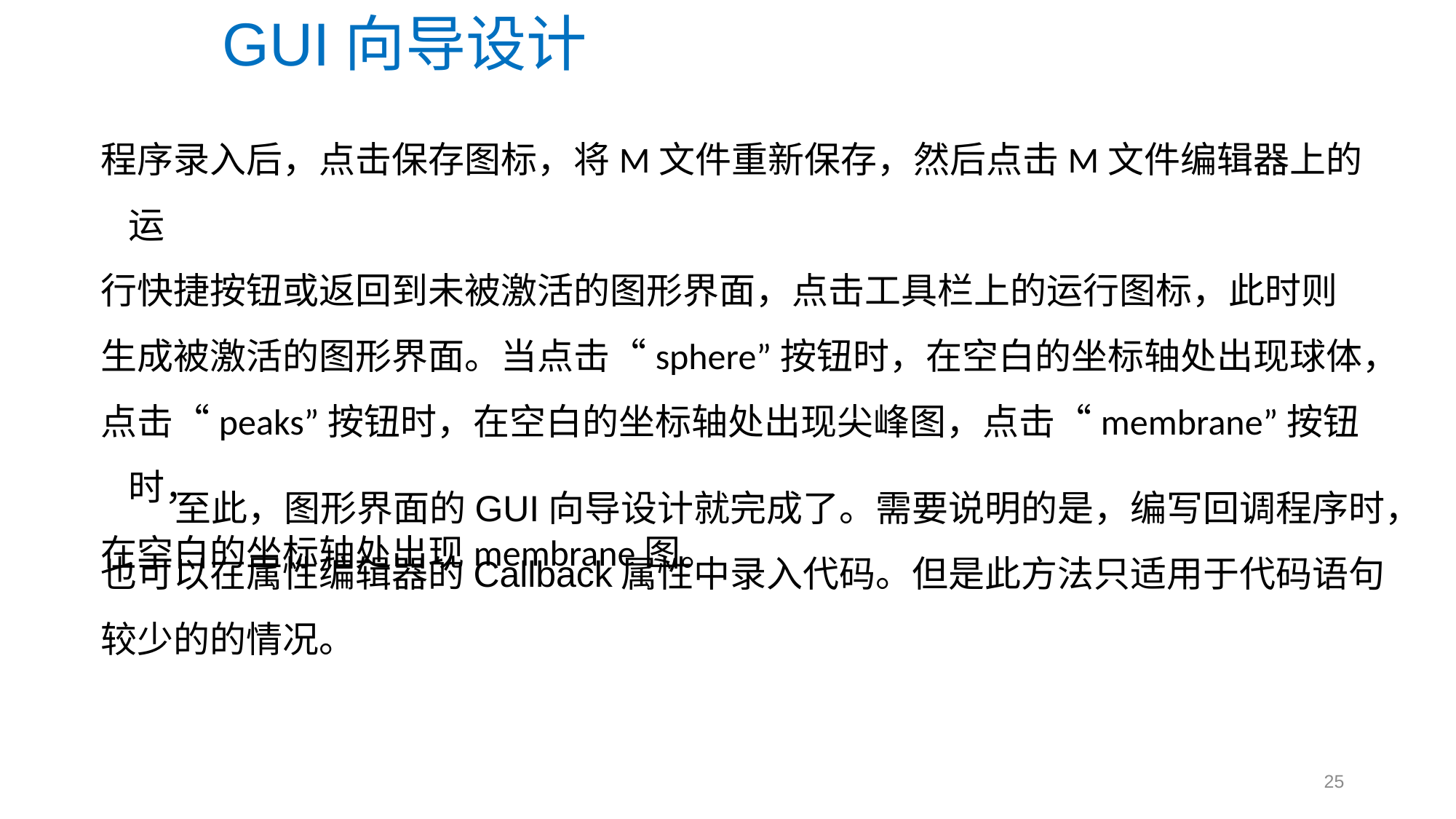

GUI向导设计
程序录入后，点击保存图标，将M文件重新保存，然后点击M文件编辑器上的运
行快捷按钮或返回到未被激活的图形界面，点击工具栏上的运行图标，此时则
生成被激活的图形界面。当点击“sphere”按钮时，在空白的坐标轴处出现球体，
点击“peaks”按钮时，在空白的坐标轴处出现尖峰图，点击“membrane”按钮时，
在空白的坐标轴处出现membrane图。
        至此，图形界面的GUI向导设计就完成了。需要说明的是，编写回调程序时，也可以在属性编辑器的Callback属性中录入代码。但是此方法只适用于代码语句较少的的情况。
25